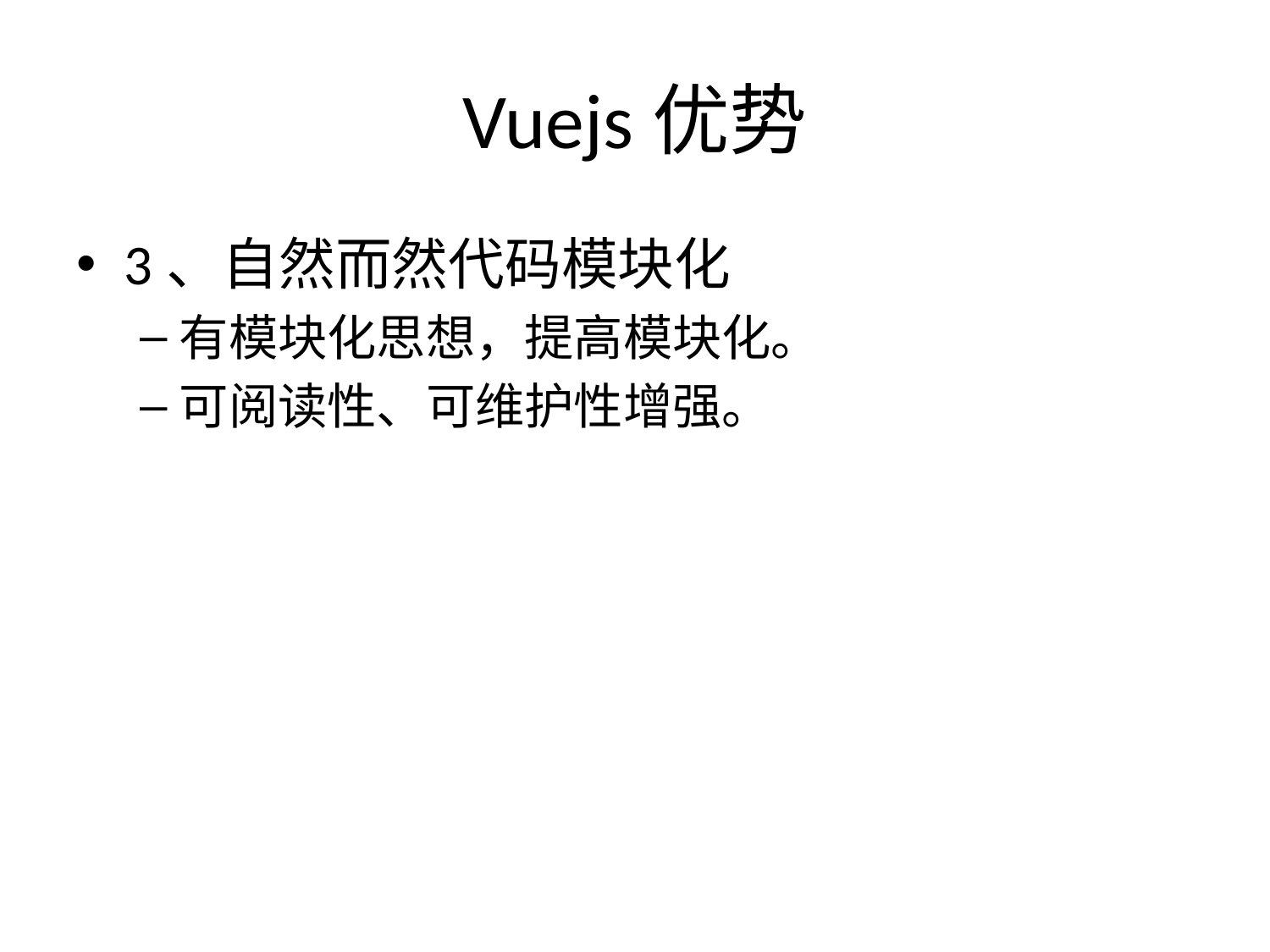

# Vuejs优势
3、自然而然代码模块化
有模块化思想，提高模块化。
可阅读性、可维护性增强。